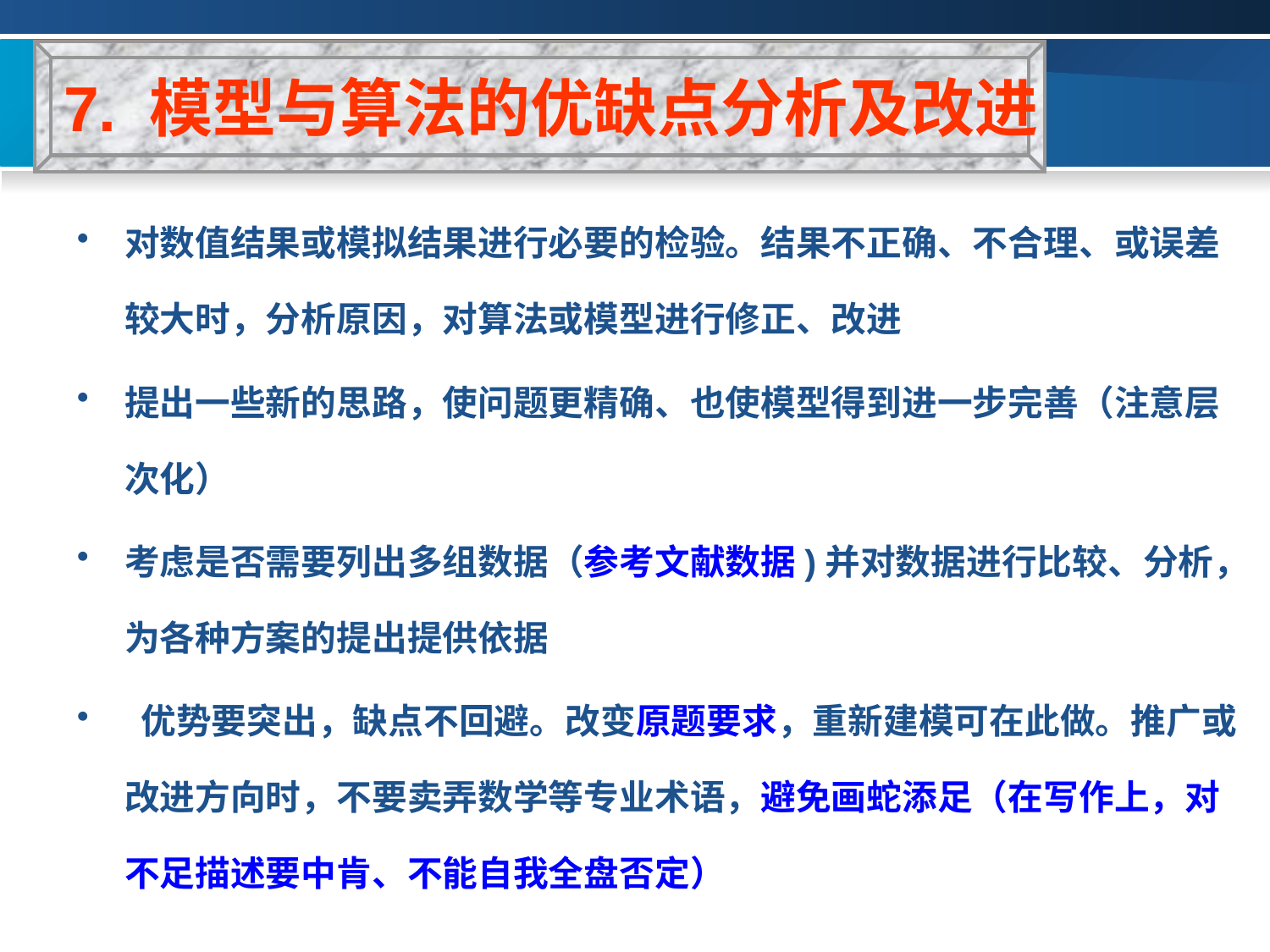

7. 模型与算法的优缺点分析及改进
对数值结果或模拟结果进行必要的检验。结果不正确、不合理、或误差较大时，分析原因，对算法或模型进行修正、改进
提出一些新的思路，使问题更精确、也使模型得到进一步完善（注意层次化）
考虑是否需要列出多组数据（参考文献数据)并对数据进行比较、分析，为各种方案的提出提供依据
 优势要突出，缺点不回避。改变原题要求，重新建模可在此做。推广或改进方向时，不要卖弄数学等专业术语，避免画蛇添足（在写作上，对不足描述要中肯、不能自我全盘否定）